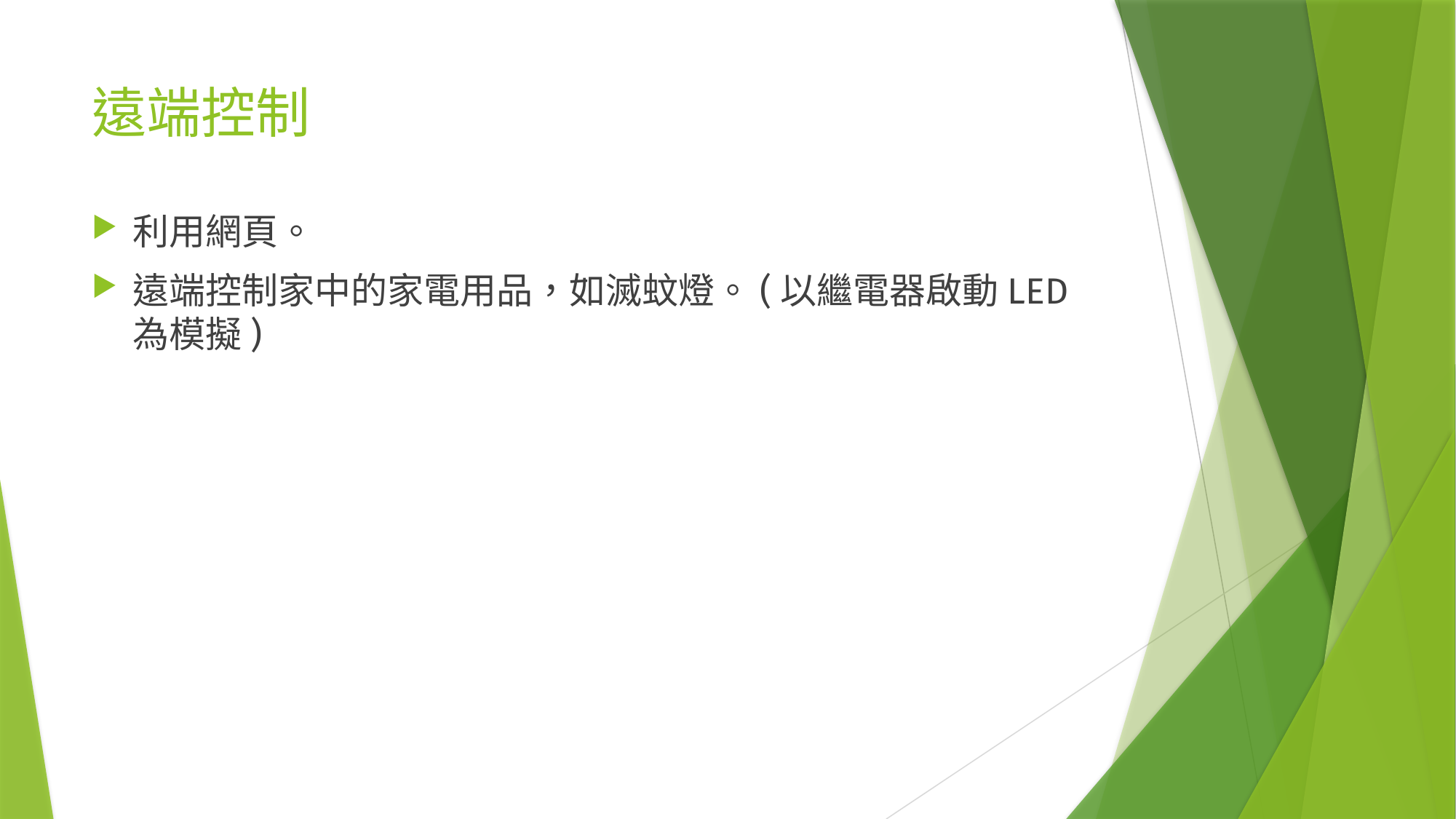

# 遠端控制
利用網頁。
遠端控制家中的家電用品，如滅蚊燈。(以繼電器啟動LED為模擬)